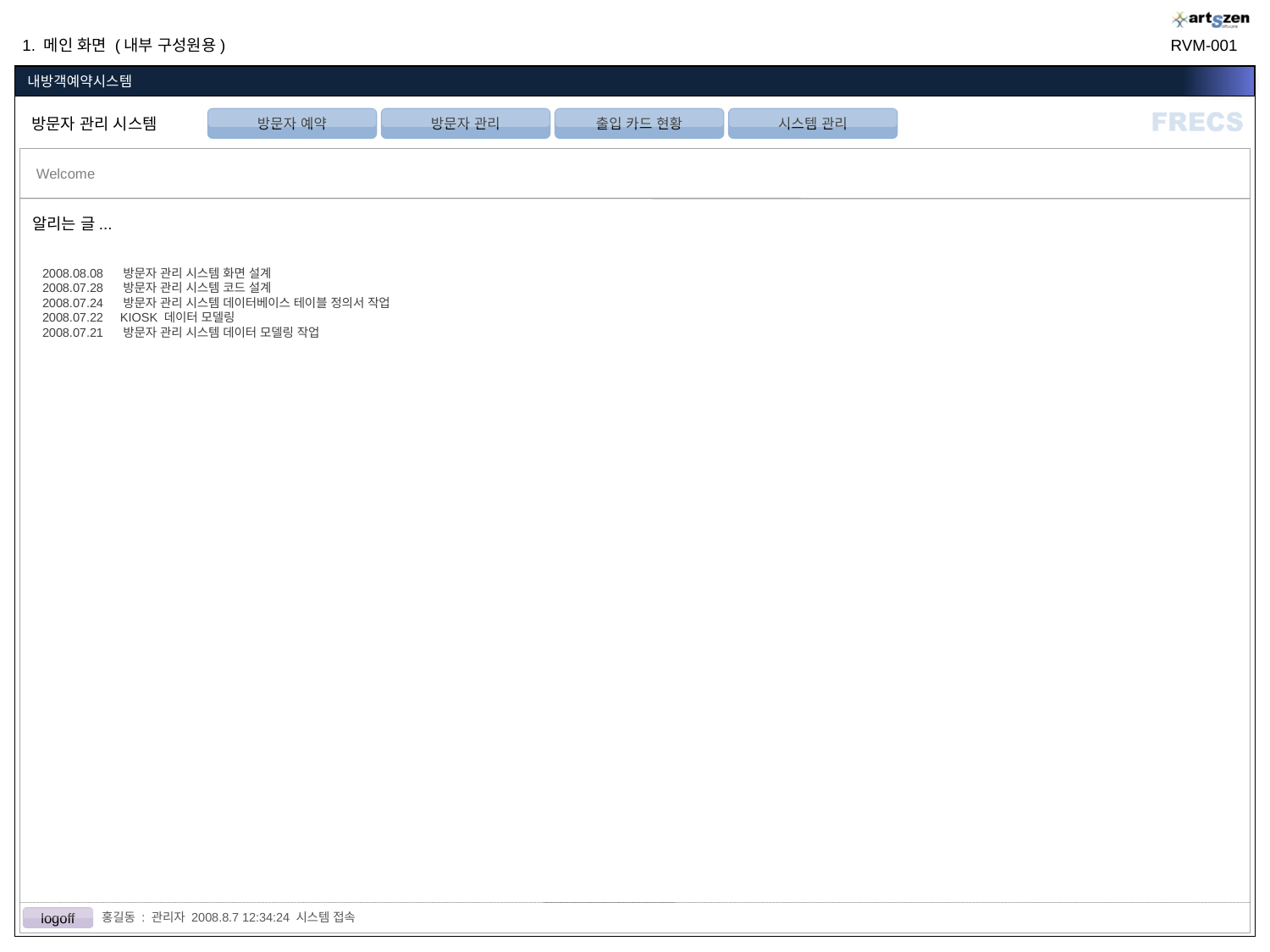

1. 메인 화면 (내부 구성원용)
RVM-001
방문자 예약
방문자 관리
출입 카드 현황
시스템 관리

 Welcome
알리는 글...
2008.08.08     방문자 관리 시스템 화면 설계
2008.07.28     방문자 관리 시스템 코드 설계
2008.07.24     방문자 관리 시스템 데이터베이스 테이블 정의서 작업
2008.07.22     KIOSK 데이터 모델링
2008.07.21     방문자 관리 시스템 데이터 모델링 작업
홍길동 : 관리자 2008.8.7 12:34:24 시스템 접속
logoff